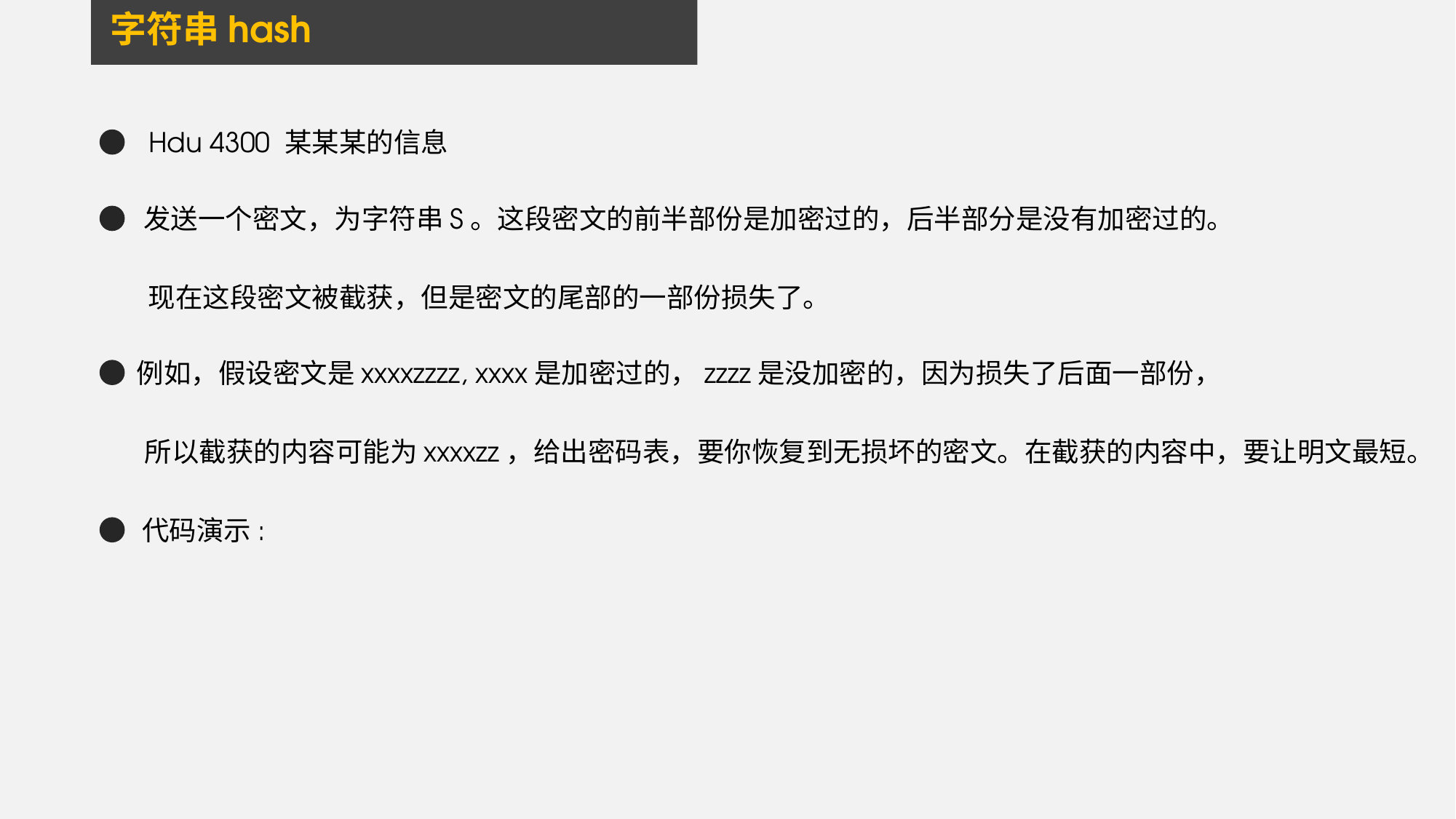

字符串hash
Hdu 4300 某某某的信息

发送一个密文，为字符串S。这段密文的前半部份是加密过的，后半部分是没有加密过的。

现在这段密文被截获，但是密文的尾部的一部份损失了。
例如，假设密文是xxxxzzzz, xxxx是加密过的，zzzz是没加密的，因为损失了后面一部份，

所以截获的内容可能为xxxxzz，给出密码表，要你恢复到无损坏的密文。在截获的内容中，要让明文最短。
代码演示: